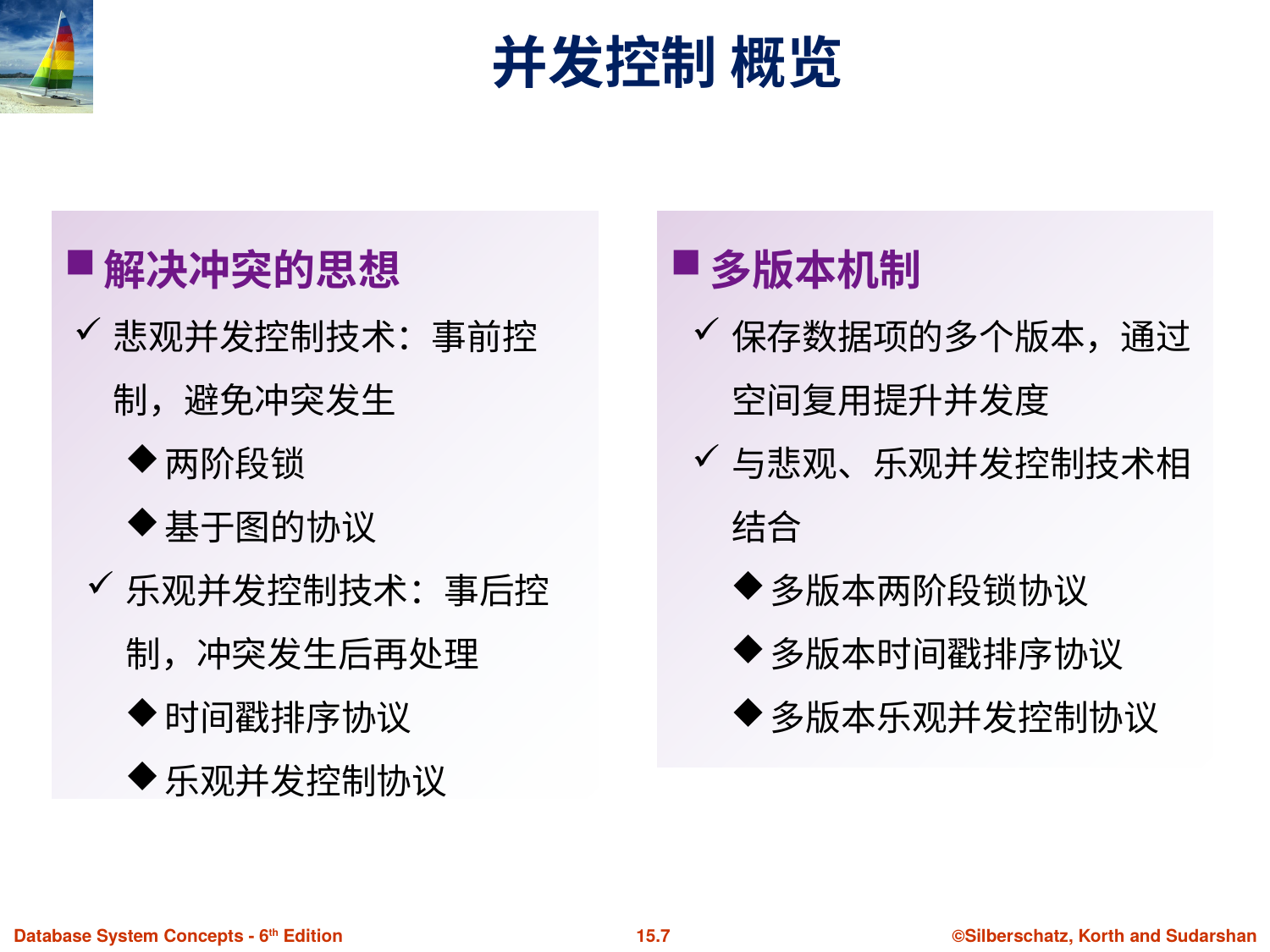

# 并发控制 概览
解决冲突的思想
悲观并发控制技术：事前控制，避免冲突发生
两阶段锁
基于图的协议
乐观并发控制技术：事后控制，冲突发生后再处理
时间戳排序协议
乐观并发控制协议

多版本机制
保存数据项的多个版本，通过空间复用提升并发度
与悲观、乐观并发控制技术相结合
多版本两阶段锁协议
多版本时间戳排序协议
多版本乐观并发控制协议